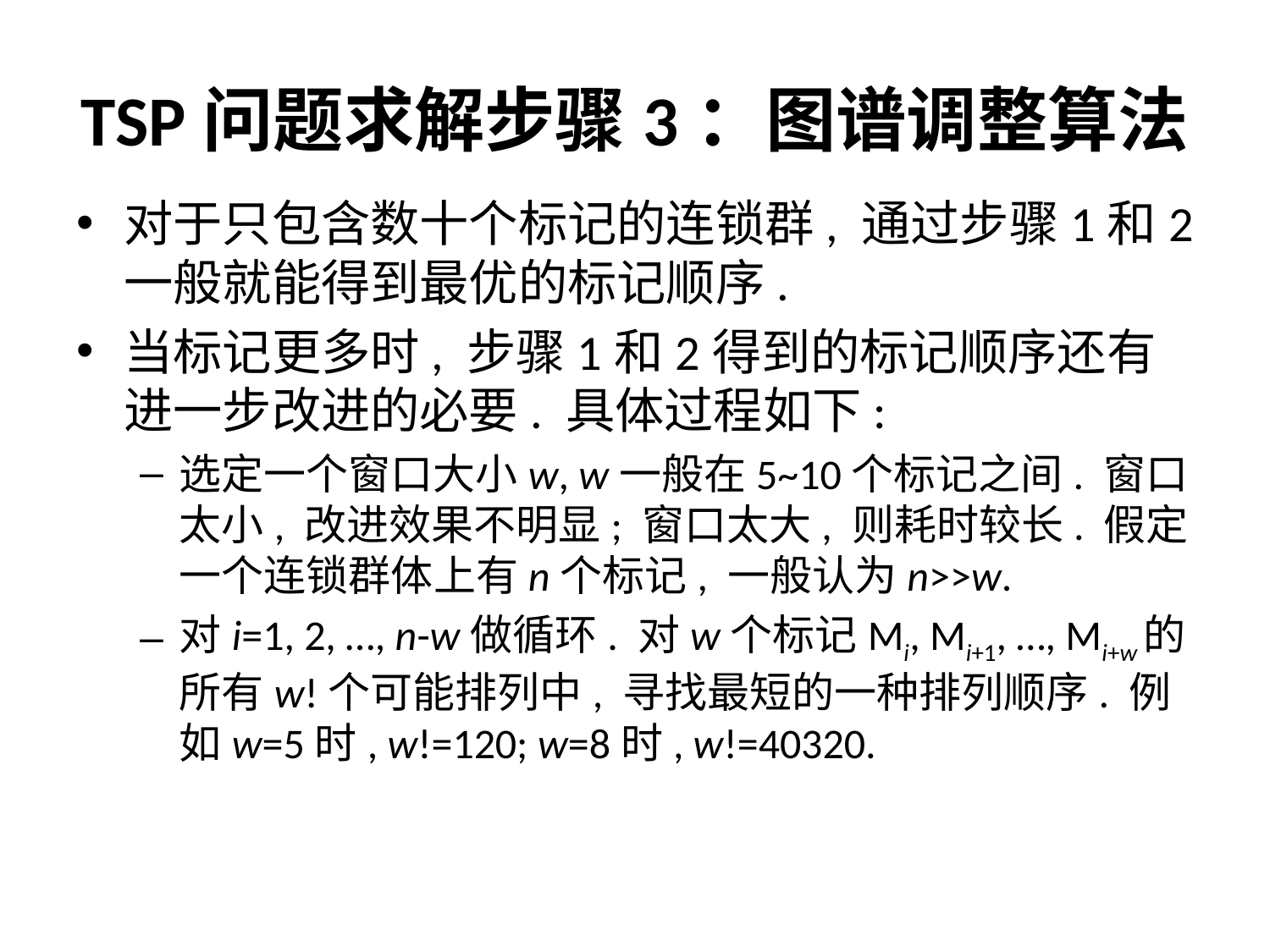

# TSP问题求解步骤3：图谱调整算法
对于只包含数十个标记的连锁群, 通过步骤1和2一般就能得到最优的标记顺序.
当标记更多时, 步骤1和2得到的标记顺序还有进一步改进的必要. 具体过程如下:
选定一个窗口大小w, w一般在5~10个标记之间. 窗口太小, 改进效果不明显; 窗口太大, 则耗时较长. 假定一个连锁群体上有n个标记, 一般认为n>>w.
对i=1, 2, …, n-w做循环. 对w个标记Mi, Mi+1, …, Mi+w的所有w!个可能排列中, 寻找最短的一种排列顺序. 例如w=5时, w!=120; w=8时, w!=40320.